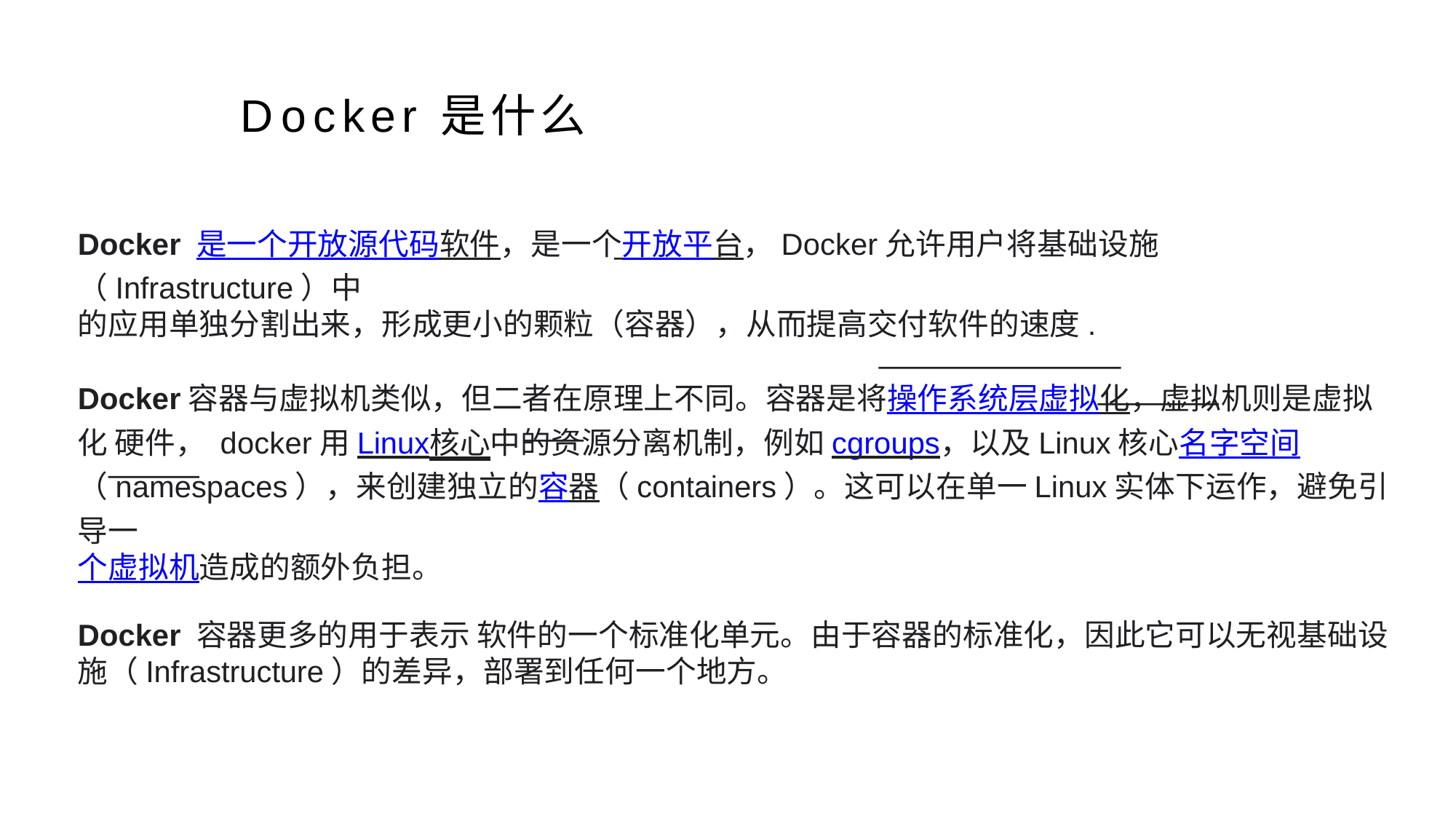

# Docker	是什么
Docker 是一个开放源代码软件，是一个开放平台，Docker允许用户将基础设施（Infrastructure）中
的应用单独分割出来，形成更小的颗粒（容器），从而提高交付软件的速度.

Docker容器与虚拟机类似，但二者在原理上不同。容器是将操作系统层虚拟化，虚拟机则是虚拟化 硬件， docker用Linux核心中的资源分离机制，例如cgroups，以及Linux核心名字空间
（namespaces），来创建独立的容器（containers）。这可以在单一Linux实体下运作，避免引导一
个虚拟机造成的额外负担。

Docker 容器更多的用于表示 软件的一个标准化单元。由于容器的标准化，因此它可以无视基础设
施（Infrastructure）的差异，部署到任何一个地方。